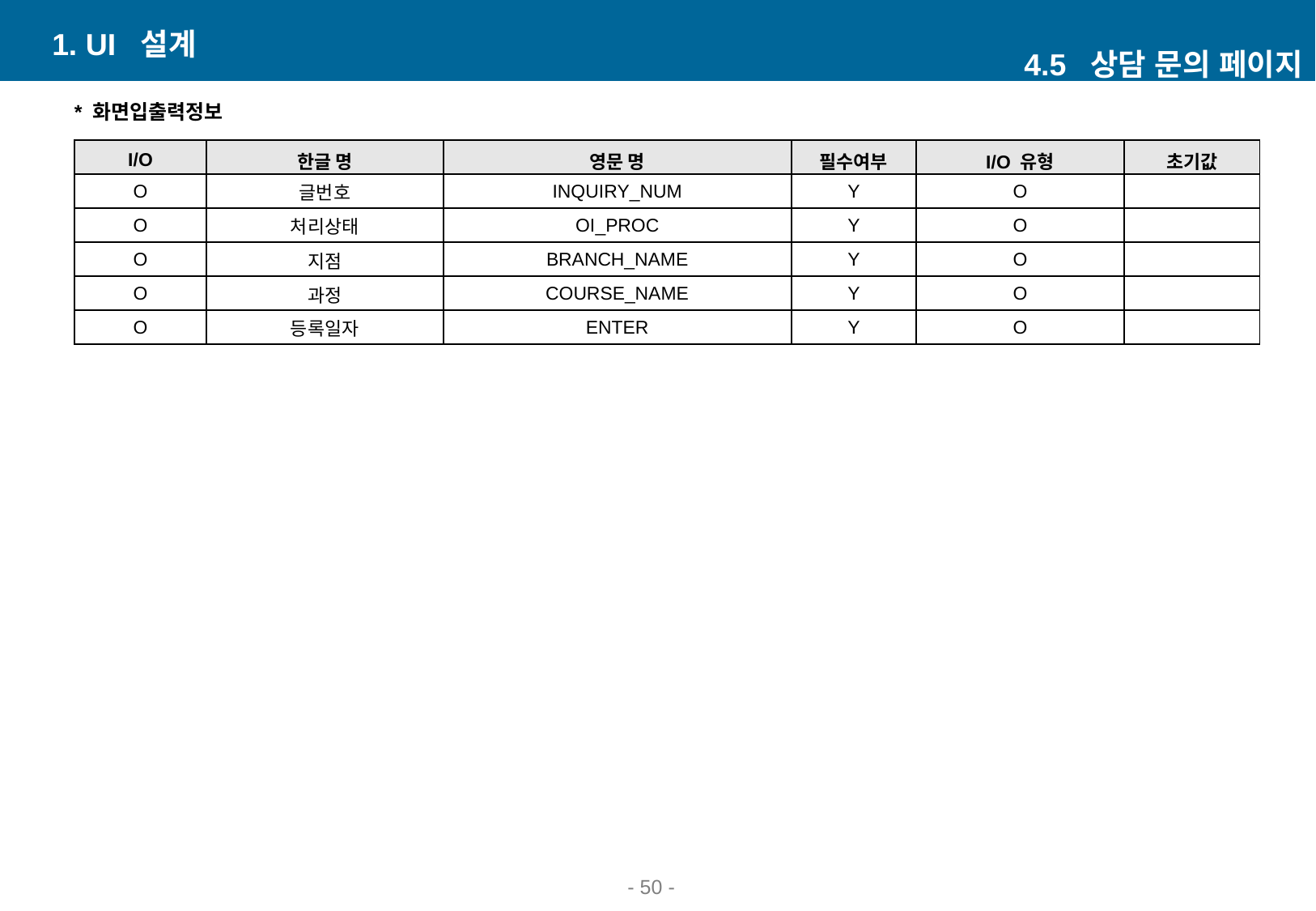

1. UI  설계
4.5  상담 문의 페이지
* 화면입출력정보
| I/O | 한글 명 | 영문 명 | 필수여부 | I/O 유형 | 초기값 |
| --- | --- | --- | --- | --- | --- |
| O | 글번호 | INQUIRY\_NUM | Y | O |  |
| O | 처리상태 | OI\_PROC | Y | O |  |
| O | 지점 | BRANCH\_NAME | Y | O |  |
| O | 과정 | COURSE\_NAME | Y | O |  |
| O | 등록일자 | ENTER | Y | O |  |
- 50 -